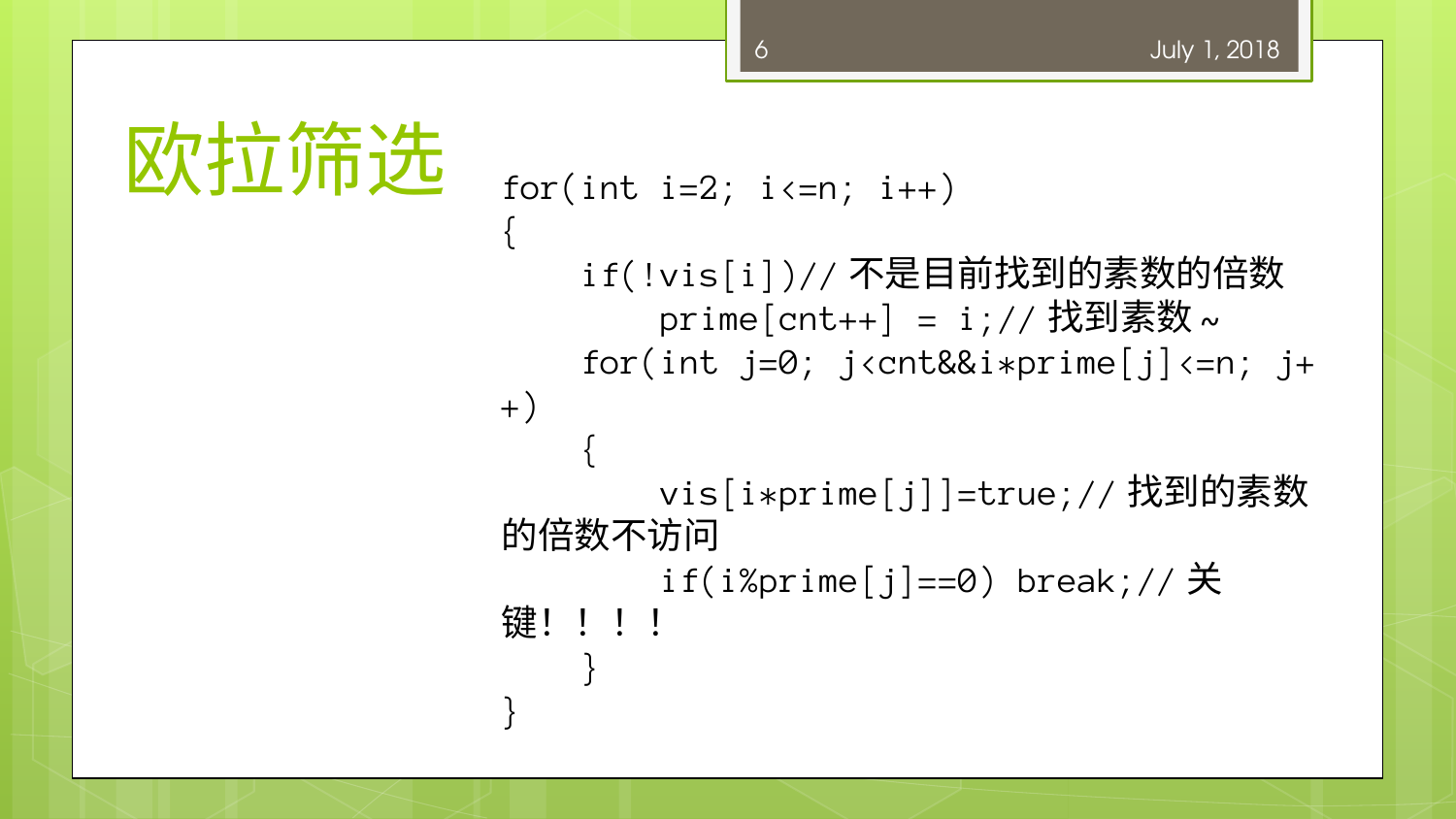

6
July 1, 2018
# 欧拉筛选
for(int i=2; i<=n; i++)
{
    if(!vis[i])//不是目前找到的素数的倍数
        prime[cnt++] = i;//找到素数~
    for(int j=0; j<cnt&&i*prime[j]<=n; j++)
    {
        vis[i*prime[j]]=true;//找到的素数的倍数不访问
        if(i%prime[j]==0) break;//关键！！！！
    }
}